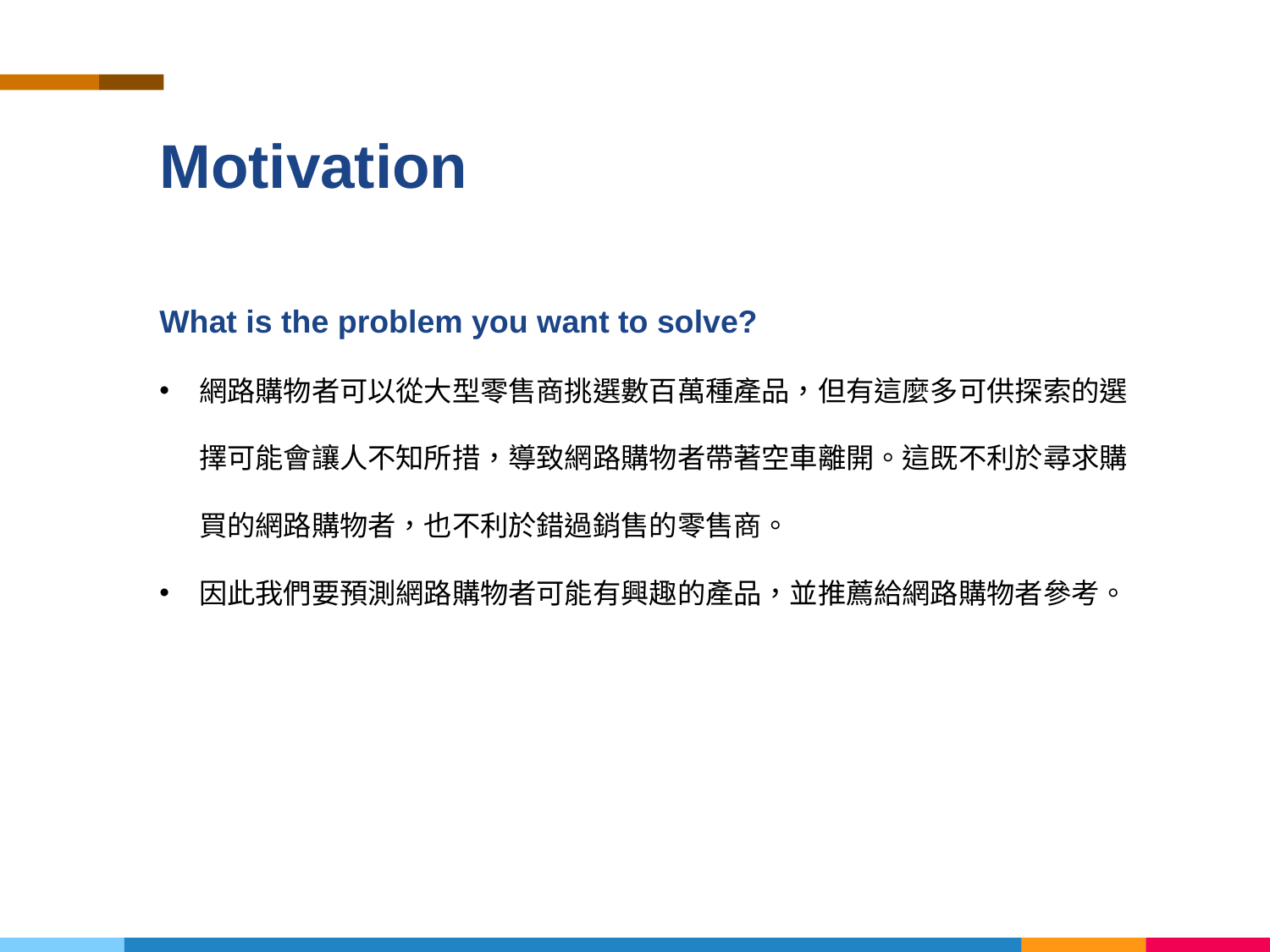

Motivation
What is the problem you want to solve?
網路購物者可以從大型零售商挑選數百萬種產品，但有這麼多可供探索的選擇可能會讓人不知所措，導致網路購物者帶著空車離開。這既不利於尋求購買的網路購物者，也不利於錯過銷售的零售商。
因此我們要預測網路購物者可能有興趣的產品，並推薦給網路購物者參考。